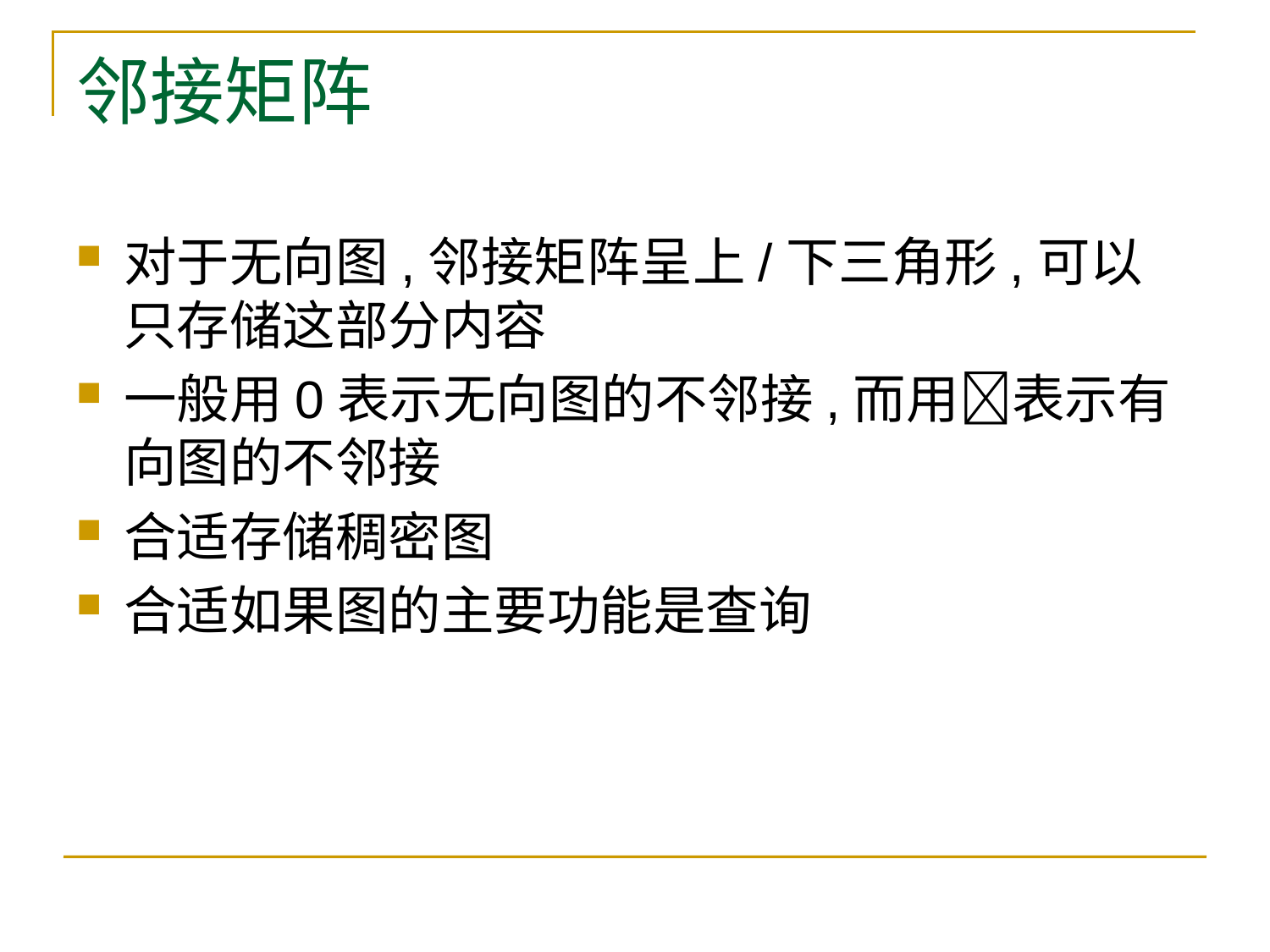

# 邻接矩阵
对于无向图,邻接矩阵呈上/下三角形,可以只存储这部分内容
一般用0表示无向图的不邻接,而用∞表示有向图的不邻接
合适存储稠密图
合适如果图的主要功能是查询